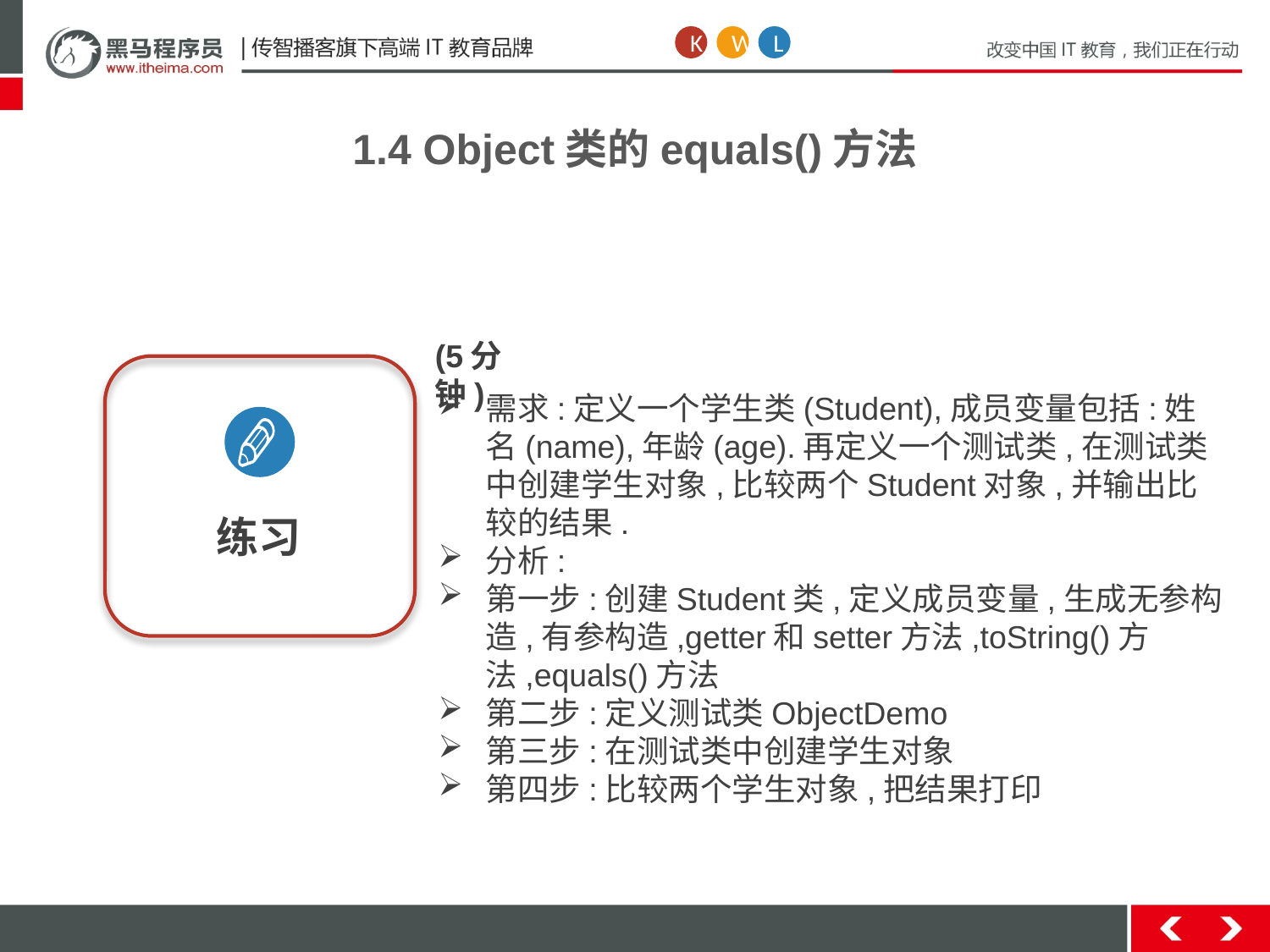

K
W
L
1.4 Object类的equals()方法

(5分钟)

练习
需求:定义一个学生类(Student),成员变量包括:姓名(name),年龄(age).再定义一个测试类,在测试类中创建学生对象,比较两个Student对象,并输出比较的结果.
分析:
第一步:创建Student类,定义成员变量,生成无参构造,有参构造,getter和setter方法,toString()方法,equals()方法
第二步:定义测试类ObjectDemo
第三步:在测试类中创建学生对象
第四步:比较两个学生对象,把结果打印